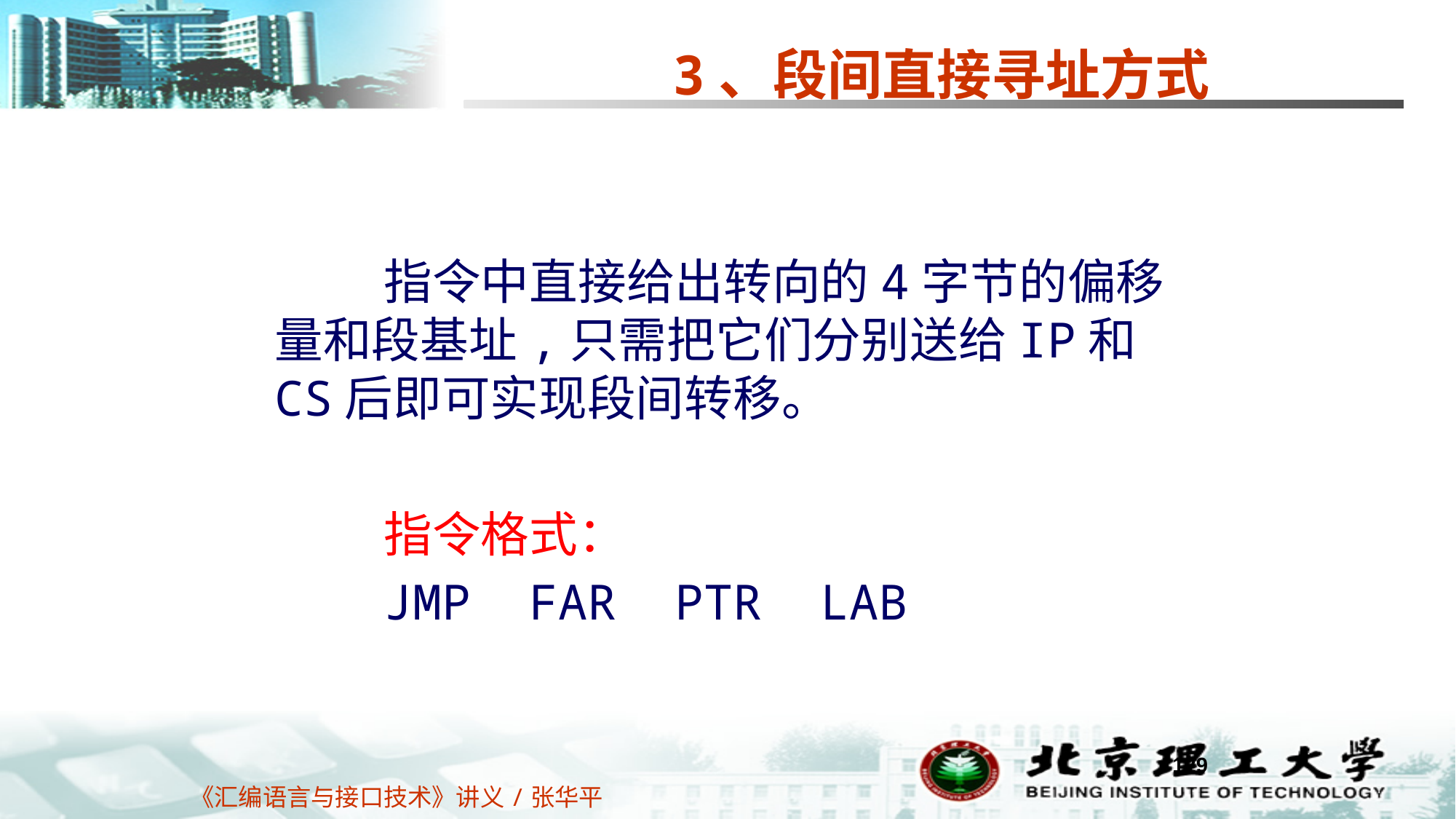

3、段间直接寻址方式
	指令中直接给出转向的4字节的偏移量和段基址,只需把它们分别送给IP和CS后即可实现段间转移。

	指令格式：
	JMP  FAR  PTR  LAB
129